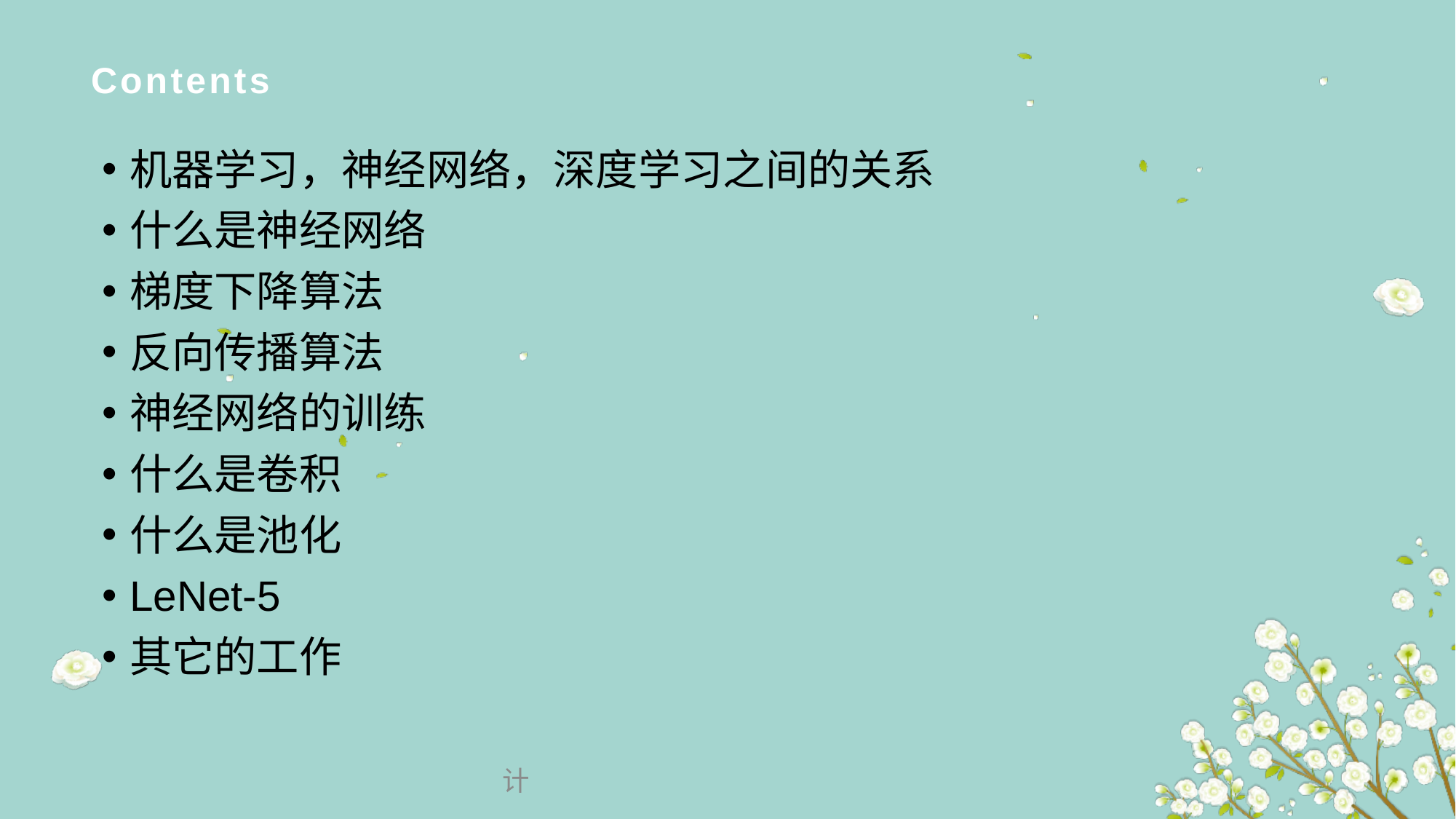

# Contents
机器学习，神经网络，深度学习之间的关系
什么是神经网络
梯度下降算法
反向传播算法
神经网络的训练
什么是卷积
什么是池化
LeNet-5
其它的工作

计
2